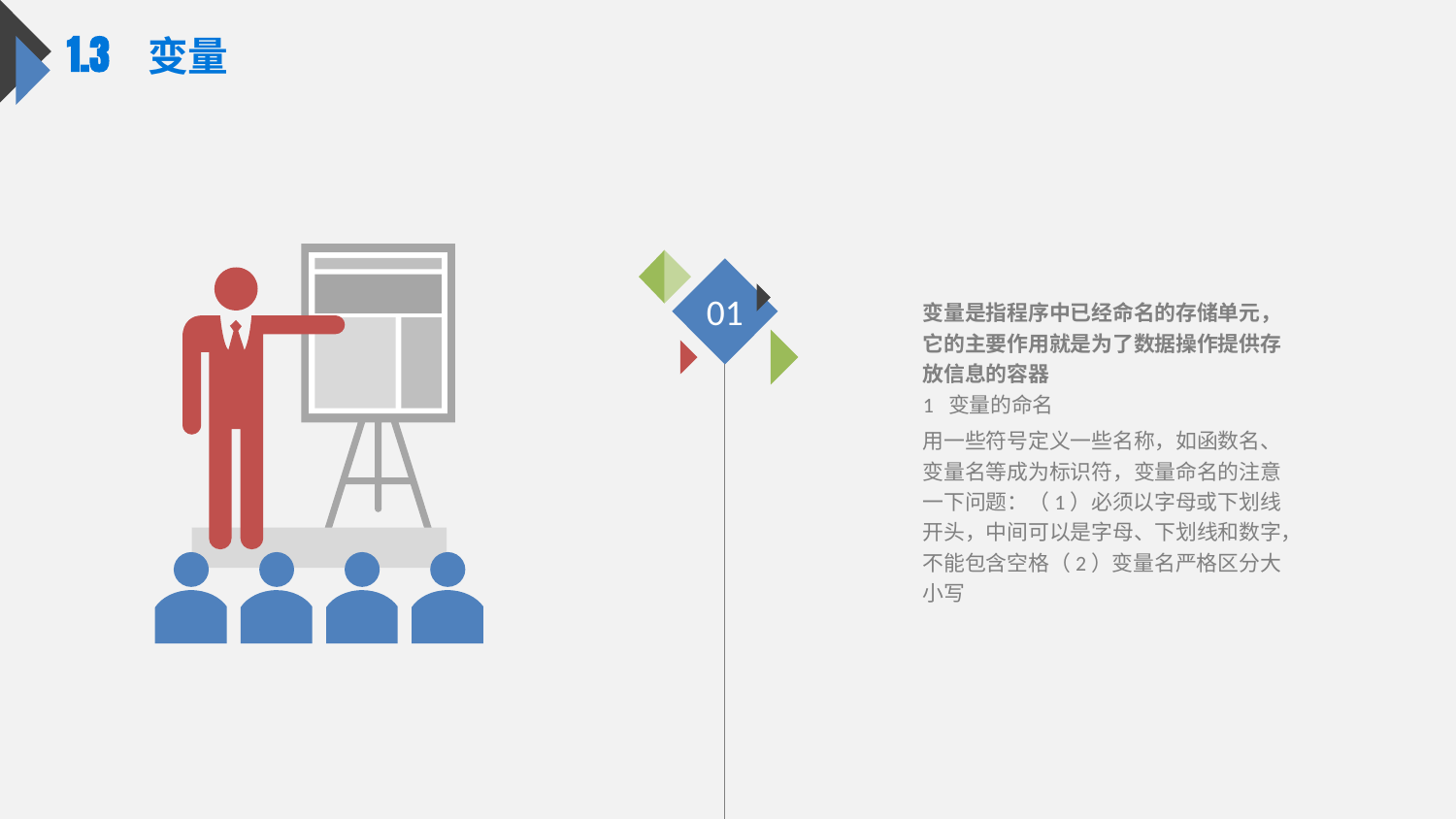

1.3   变量

01

变量是指程序中已经命名的存储单元，它的主要作用就是为了数据操作提供存放信息的容器
1  变量的命名
用一些符号定义一些名称，如函数名、变量名等成为标识符，变量命名的注意一下问题：（1）必须以字母或下划线开头，中间可以是字母、下划线和数字，不能包含空格（2）变量名严格区分大小写